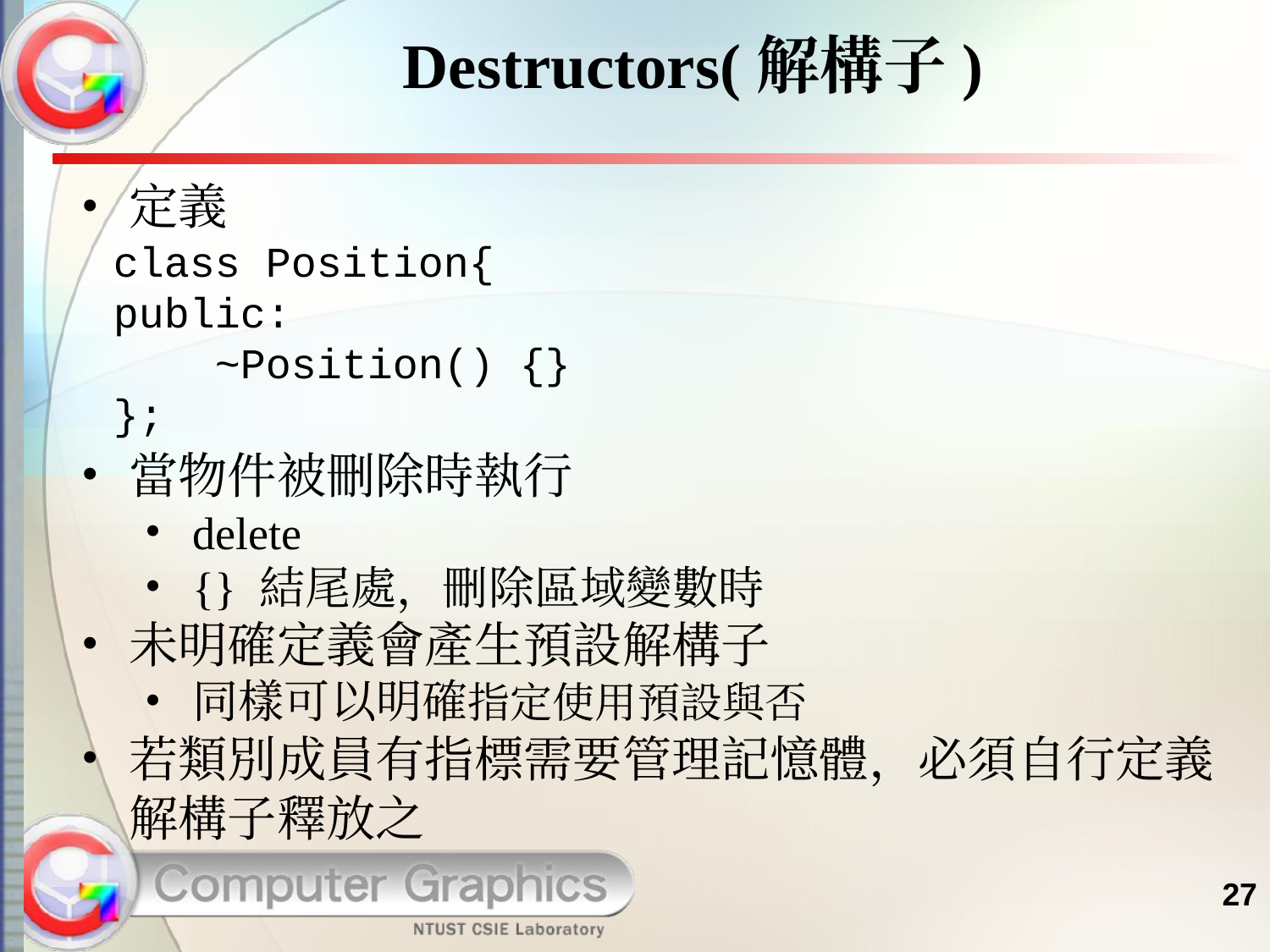

# Destructors(解構子)
定義
class Position{
public:
    ~Position() {}
};
當物件被刪除時執行
delete
{} 結尾處，刪除區域變數時
未明確定義會產生預設解構子
同樣可以明確指定使用預設與否
若類別成員有指標需要管理記憶體，必須自行定義解構子釋放之
27